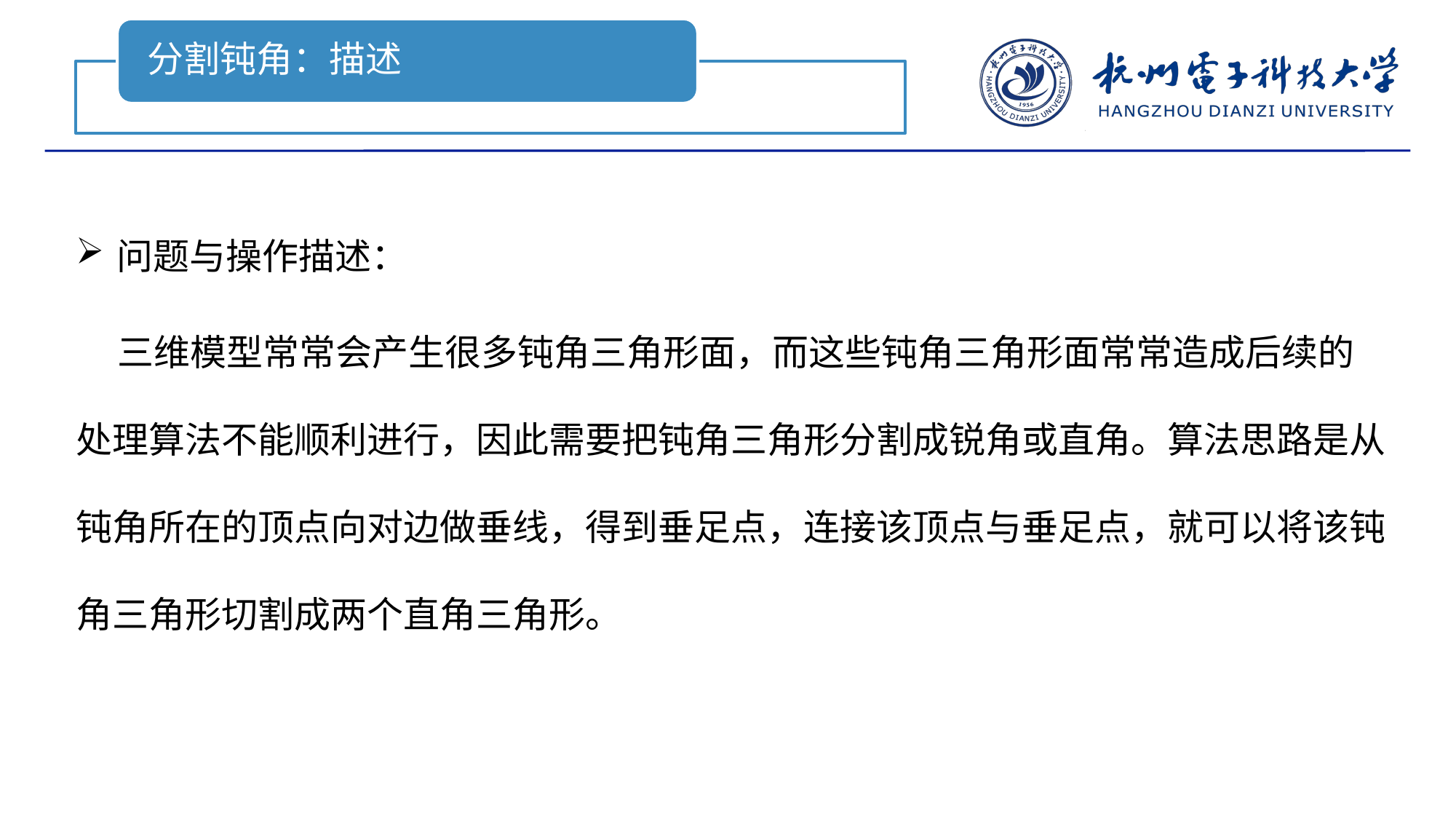

分割钝角：描述
问题与操作描述：
    三维模型常常会产生很多钝角三角形面，而这些钝角三角形面常常造成后续的处理算法不能顺利进行，因此需要把钝角三角形分割成锐角或直角。算法思路是从钝角所在的顶点向对边做垂线，得到垂足点，连接该顶点与垂足点，就可以将该钝角三角形切割成两个直角三角形。